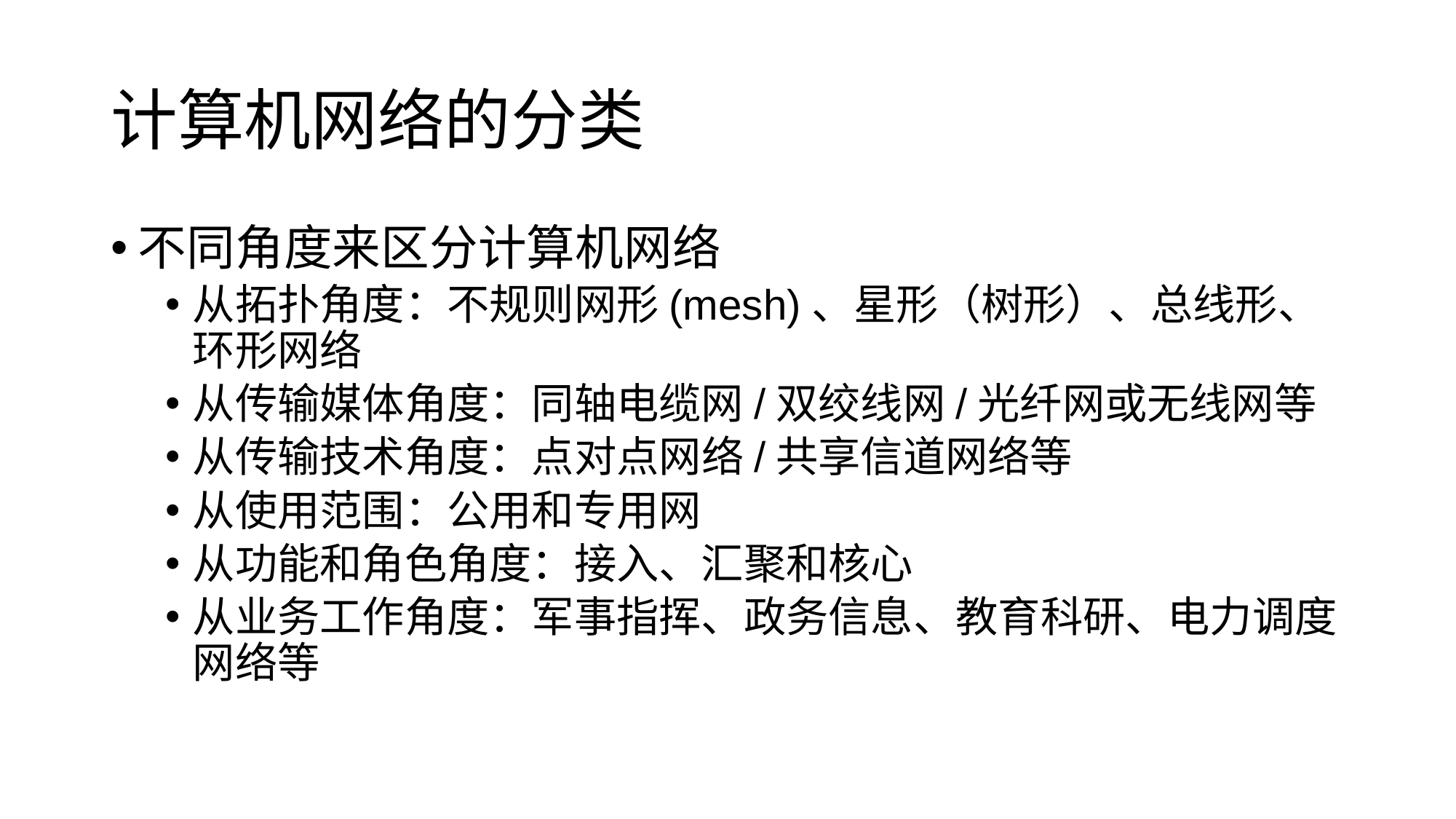

# 计算机网络的分类
不同角度来区分计算机网络
从拓扑角度：不规则网形(mesh)、星形（树形）、总线形、环形网络
从传输媒体角度：同轴电缆网/双绞线网/光纤网或无线网等
从传输技术角度：点对点网络/共享信道网络等
从使用范围：公用和专用网
从功能和角色角度：接入、汇聚和核心
从业务工作角度：军事指挥、政务信息、教育科研、电力调度网络等